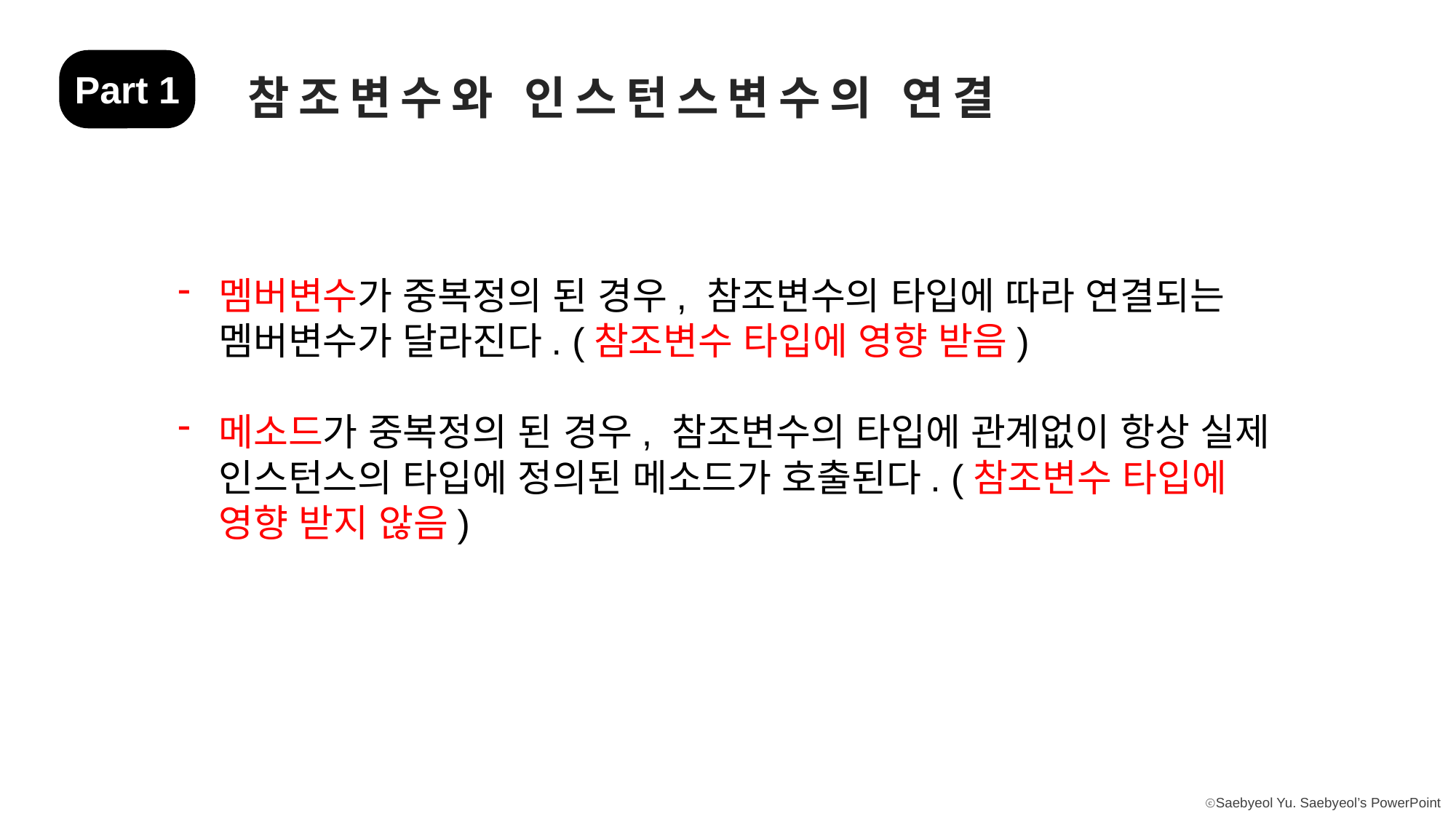

Part 1
참조변수와 인스턴스변수의 연결
멤버변수가 중복정의 된 경우, 참조변수의 타입에 따라 연결되는 멤버변수가 달라진다. (참조변수 타입에 영향 받음)

메소드가 중복정의 된 경우, 참조변수의 타입에 관계없이 항상 실제 인스턴스의 타입에 정의된 메소드가 호출된다. (참조변수 타입에 영향 받지 않음)